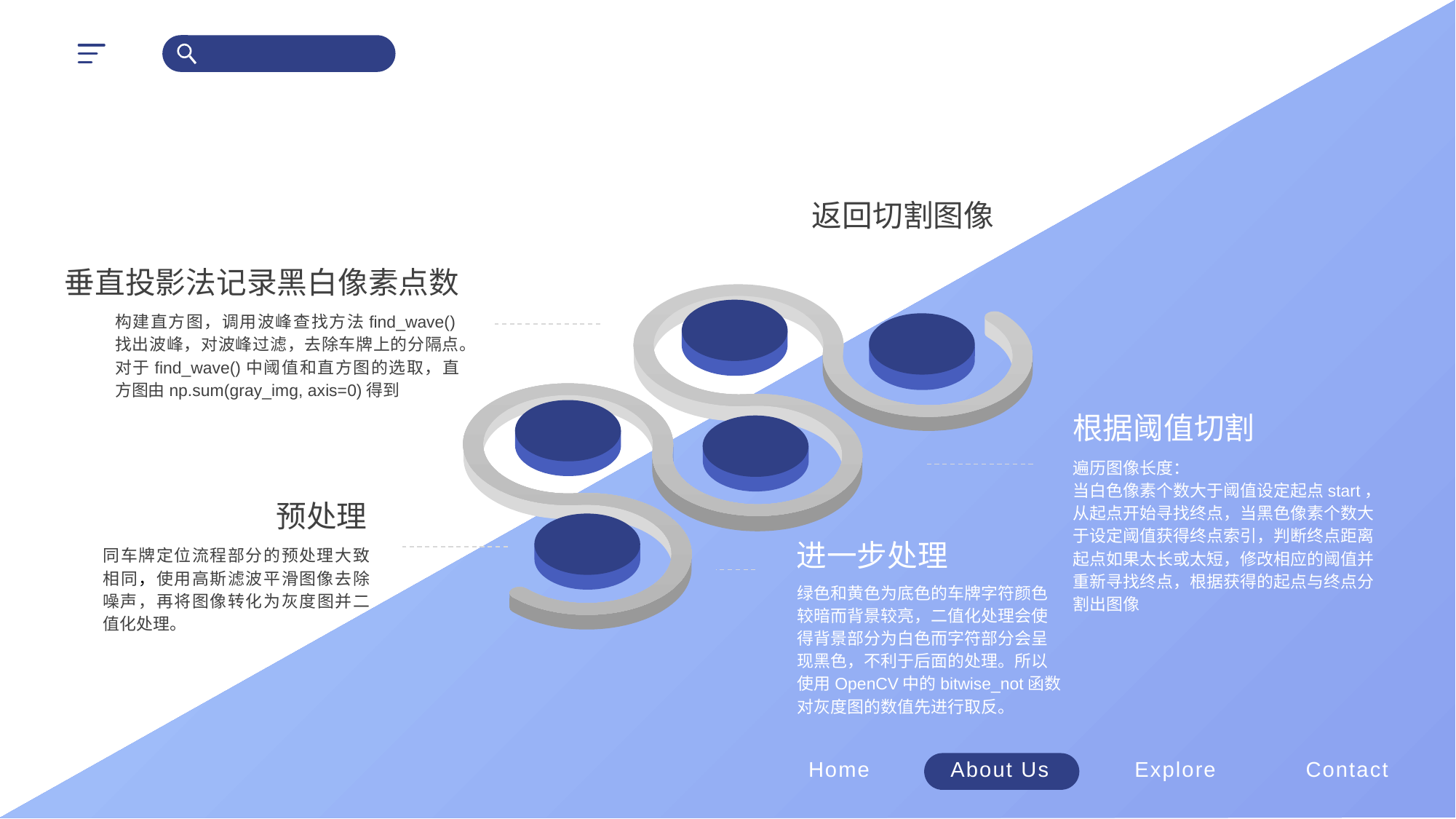

返回切割图像
垂直投影法记录黑白像素点数

构建直方图，调用波峰查找方法find_wave()找出波峰，对波峰过滤，去除车牌上的分隔点。对于find_wave()中阈值和直方图的选取，直方图由np.sum(gray_img, axis=0)得到
根据阈值切割
遍历图像长度：
当白色像素个数大于阈值设定起点start，从起点开始寻找终点，当黑色像素个数大于设定阈值获得终点索引，判断终点距离起点如果太长或太短，修改相应的阈值并重新寻找终点，根据获得的起点与终点分割出图像
预处理
进一步处理
同车牌定位流程部分的预处理大致相同，使用高斯滤波平滑图像去除噪声，再将图像转化为灰度图并二值化处理。
绿色和黄色为底色的车牌字符颜色较暗而背景较亮，二值化处理会使得背景部分为白色而字符部分会呈现黑色，不利于后面的处理。所以使用OpenCV中的bitwise_not函数对灰度图的数值先进行取反。
Home
About Us

Explore
Contact